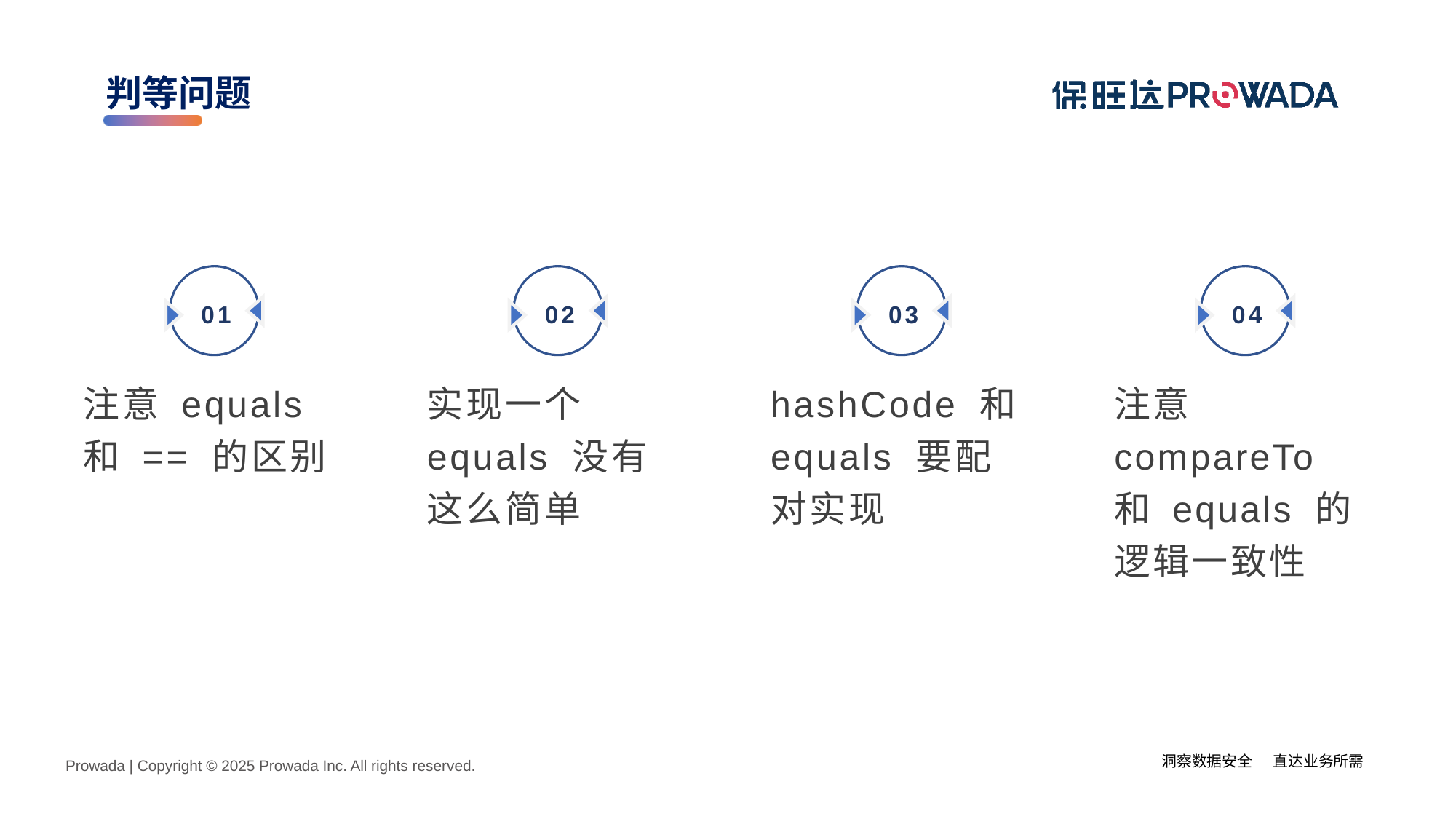

判等问题

01
02
03
04

注意 equals 和 == 的区别
实现一个 equals 没有这么简单
hashCode 和 equals 要配对实现
注意 compareTo 和 equals 的逻辑一致性